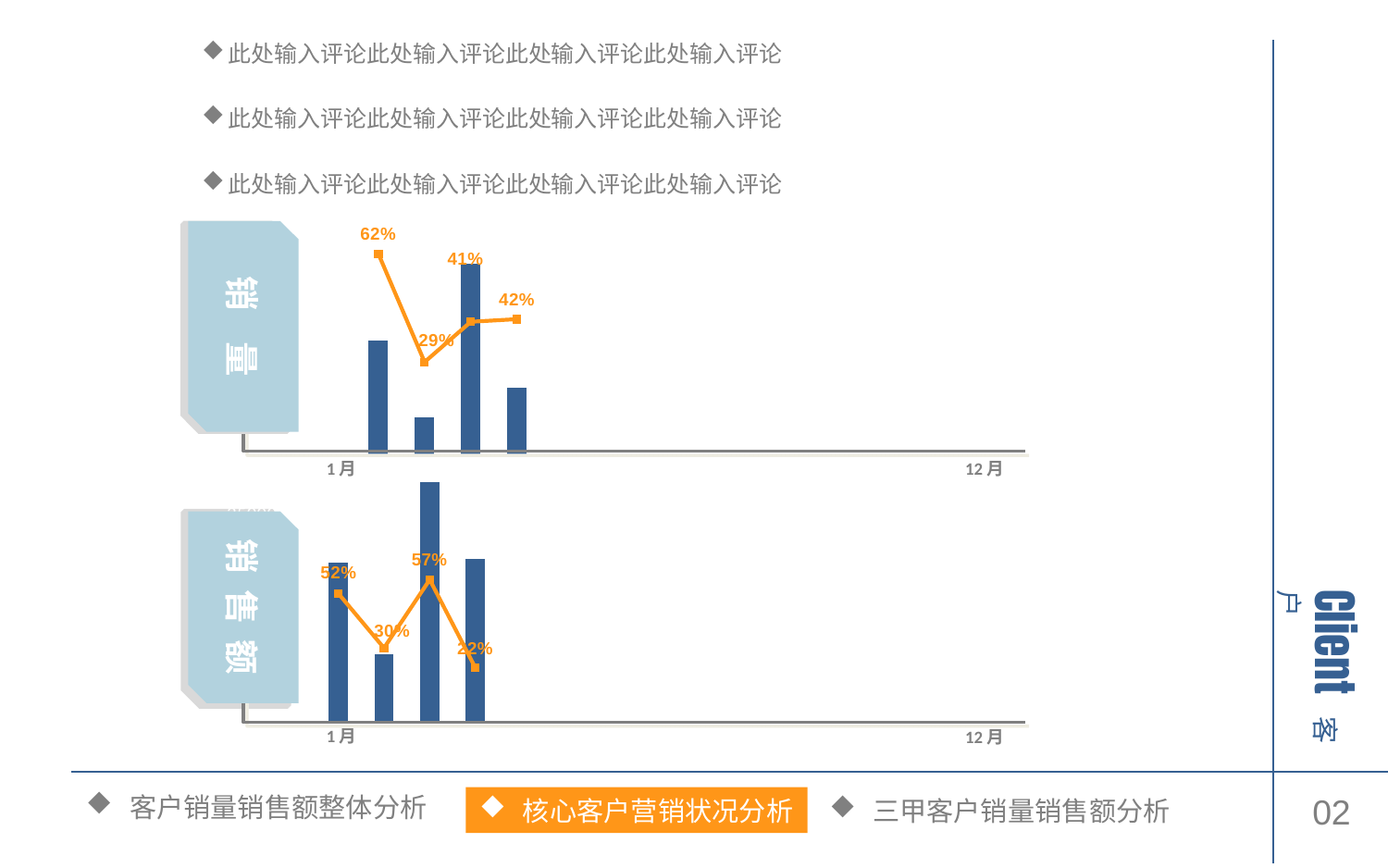

此处输入评论此处输入评论此处输入评论此处输入评论
Client 客户
客户销量销售额整体分析
02
核心客户营销状况分析
三甲客户销量销售额分析
此处输入评论此处输入评论此处输入评论此处输入评论

### Chart

| Category | 当月总销量 | 比例 |
|---|---|---|
| 1月 | 1053212.0 | 0.6211218634045188 |
| 2  | 339691.0 | 0.28525925031867194 |
| 3  | 1765602.0 | 0.41004371313580296 |
| 4  | 610906.0 | 0.4181576216308237 |
| 5  | None | None |
| 6  | None | None |
| 7  | None | None |
| 8  | None | None |
| 9  | None | None |
| 10  | None | None |
| 11  | None | None |
| 12月 | None | None |
此处输入评论此处输入评论此处输入评论此处输入评论
销    量
销    量

### Chart

| Category | 当月总销售额 | 比例 |
|---|---|---|
| 1月 | 1916756.460000001 | 0.5185172924889996 |
| 2  | 817559.9 | 0.29929550116144393 |
| 3  | 2894413.8 | 0.5741744459620807 |
| 4  | 1970408.8899999994 | 0.2194200311388162 |
| 5  | None | None |
| 6  | None | None |
| 7  | None | None |
| 8  | None | None |
| 9  | None | None |
| 10  | None | None |
| 11  | None | None |
| 12月 | None | None |
1月
12月
销    量
销  售  额

1月
12月